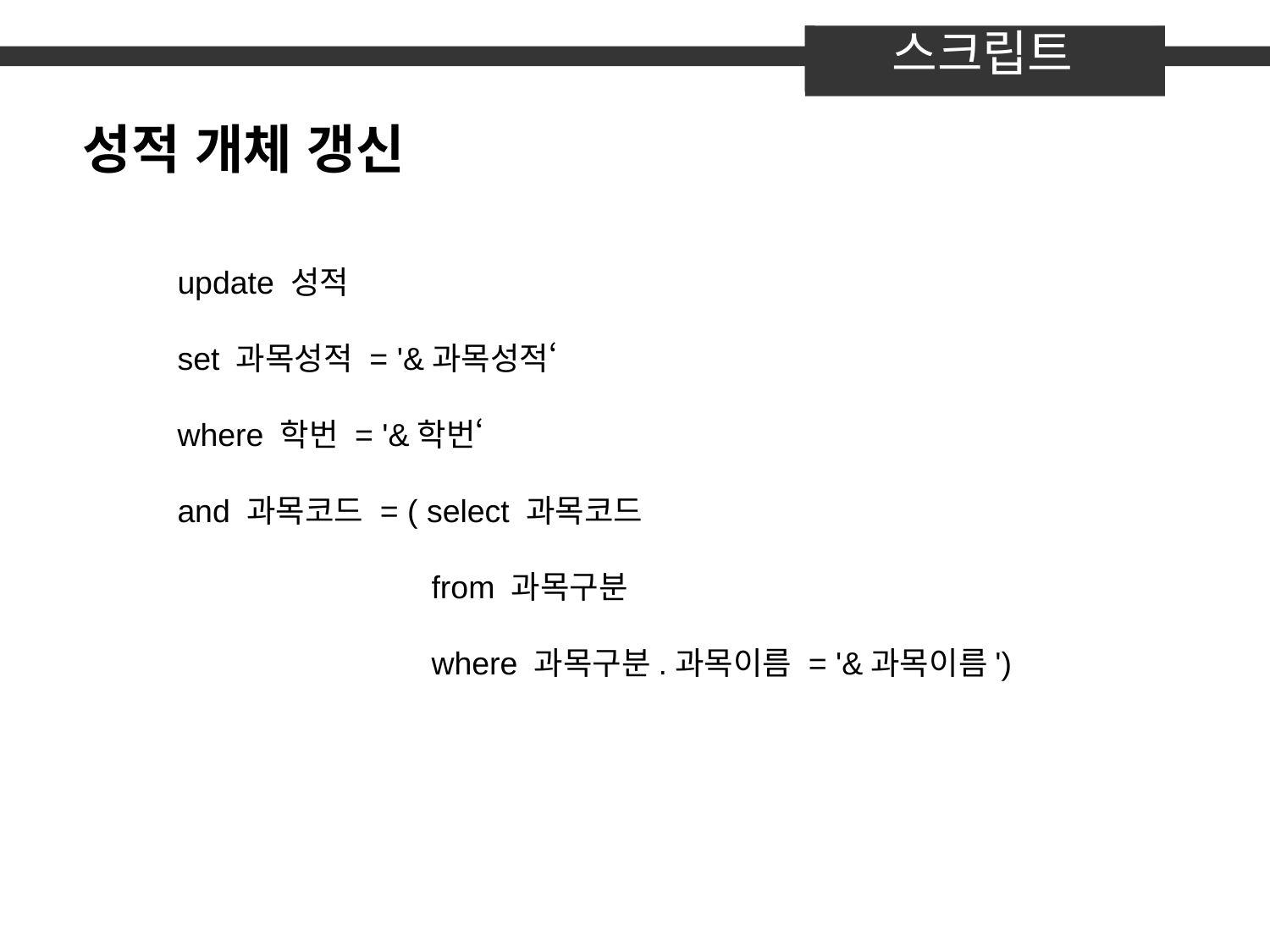

스크립트

성적 개체 갱신
update 성적

set 과목성적 = '&과목성적‘

where 학번 = '&학번‘

and 과목코드 = ( select 과목코드

		from 과목구분

		where 과목구분.과목이름 = '&과목이름')